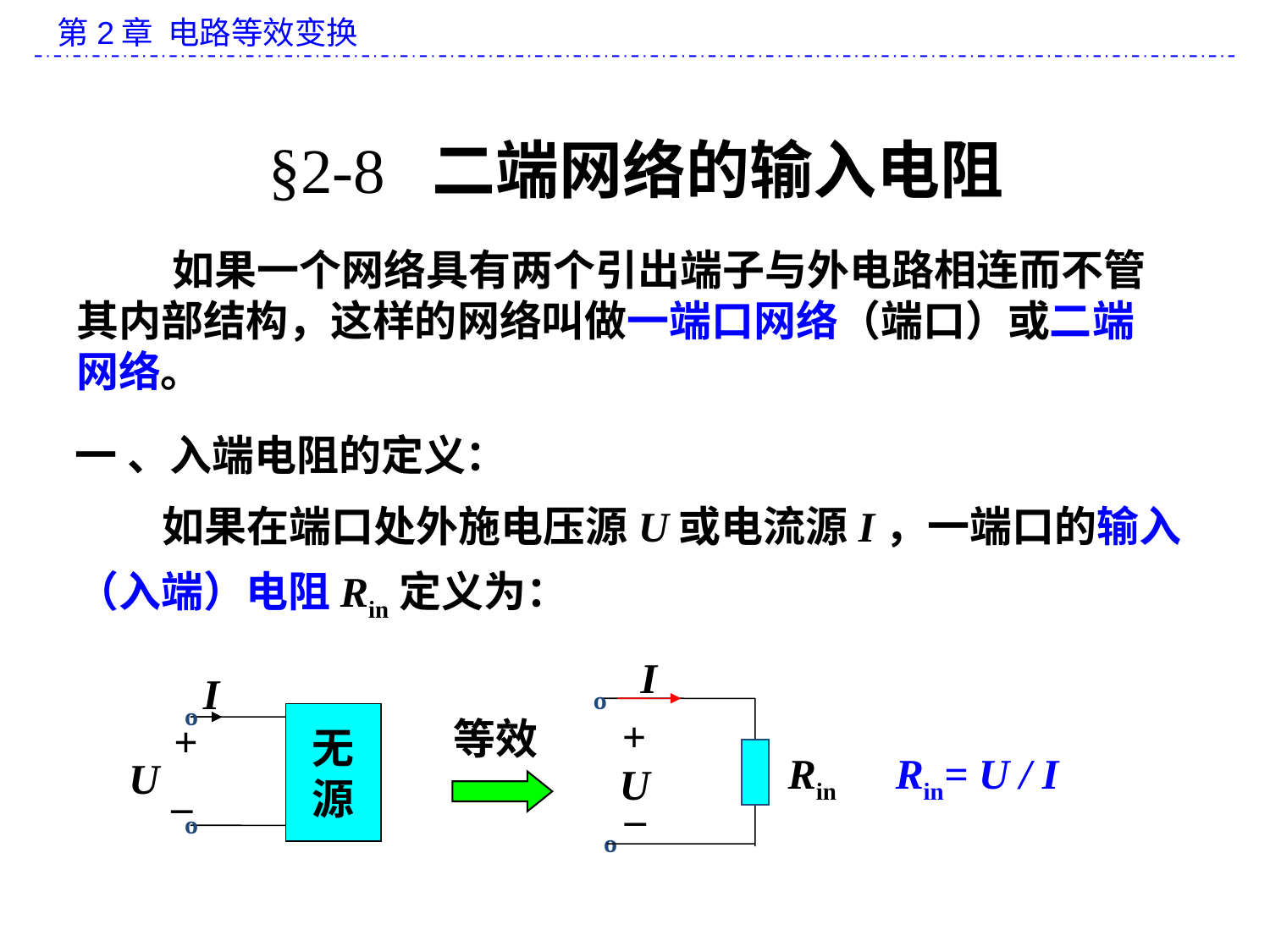

§2-8  二端网络的输入电阻
         如果一个网络具有两个引出端子与外电路相连而不管其内部结构，这样的网络叫做一端口网络（端口）或二端网络。
一 、入端电阻的定义：
        如果在端口处外施电压源U或电流源I，一端口的输入（入端）电阻Rin定义为：
I
º

+

Rin
U
_
º

I
º
无
源
+

U
_
º

等效

Rin= U / I